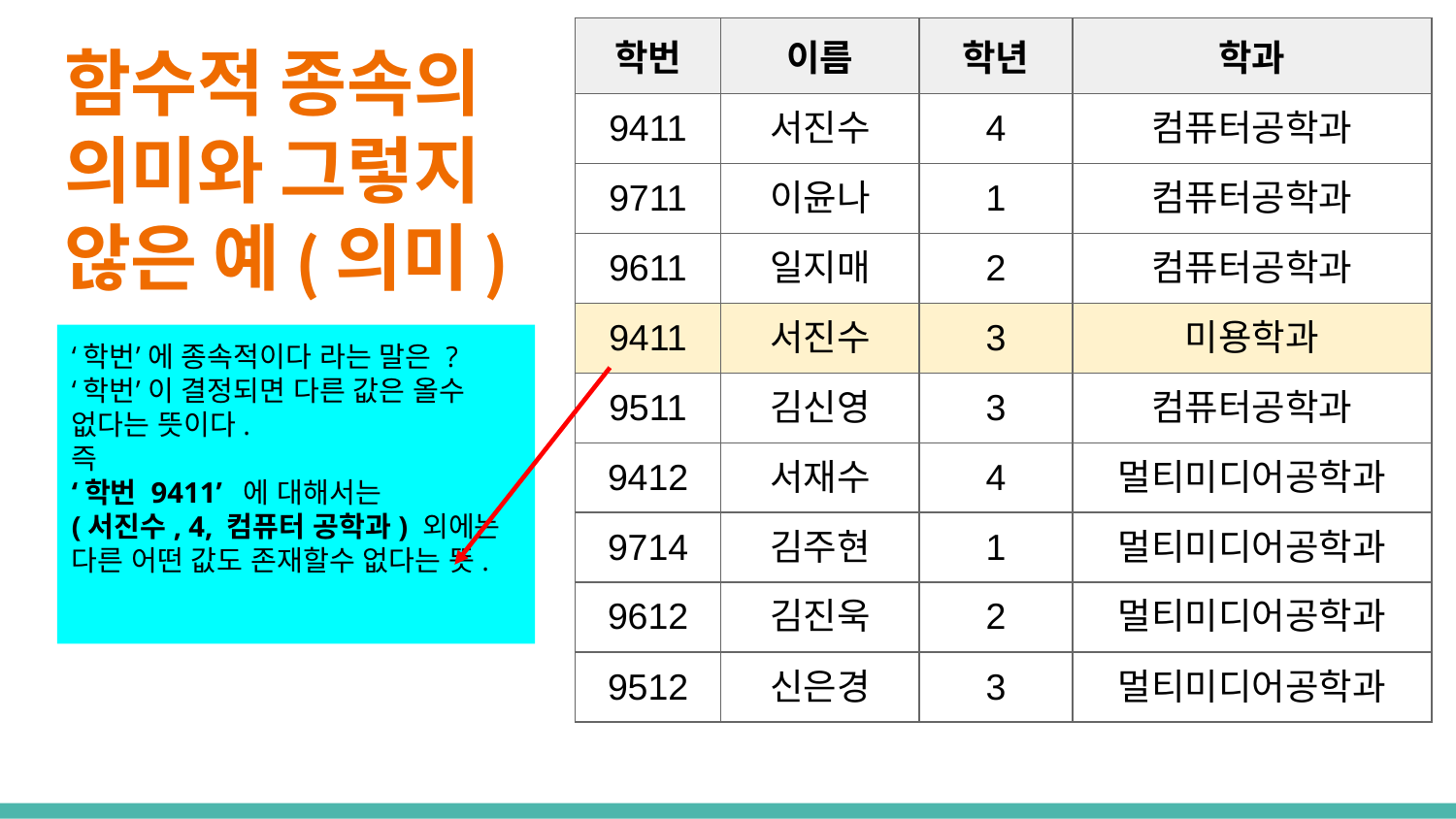

| 학번 | 이름 | 학년 | 학과 |
| --- | --- | --- | --- |
| 9411 | 서진수 | 4 | 컴퓨터공학과 |
| 9711 | 이윤나 | 1 | 컴퓨터공학과 |
| 9611 | 일지매 | 2 | 컴퓨터공학과 |
| 9411 | 서진수 | 3 | 미용학과 |
| 9511 | 김신영 | 3 | 컴퓨터공학과 |
| 9412 | 서재수 | 4 | 멀티미디어공학과 |
| 9714 | 김주현 | 1 | 멀티미디어공학과 |
| 9612 | 김진욱 | 2 | 멀티미디어공학과 |
| 9512 | 신은경 | 3 | 멀티미디어공학과 |
# 함수적 종속의 의미와 그렇지 않은 예(의미)
‘학번’ 에 종속적이다 라는 말은 ?
‘학번’ 이 결정되면 다른 값은 올수 없다는 뜻이다.
즉
‘학번 9411’  에 대해서는
(서진수, 4, 컴퓨터 공학과) 외에는 다른 어떤 값도 존재할수 없다는 뜻.